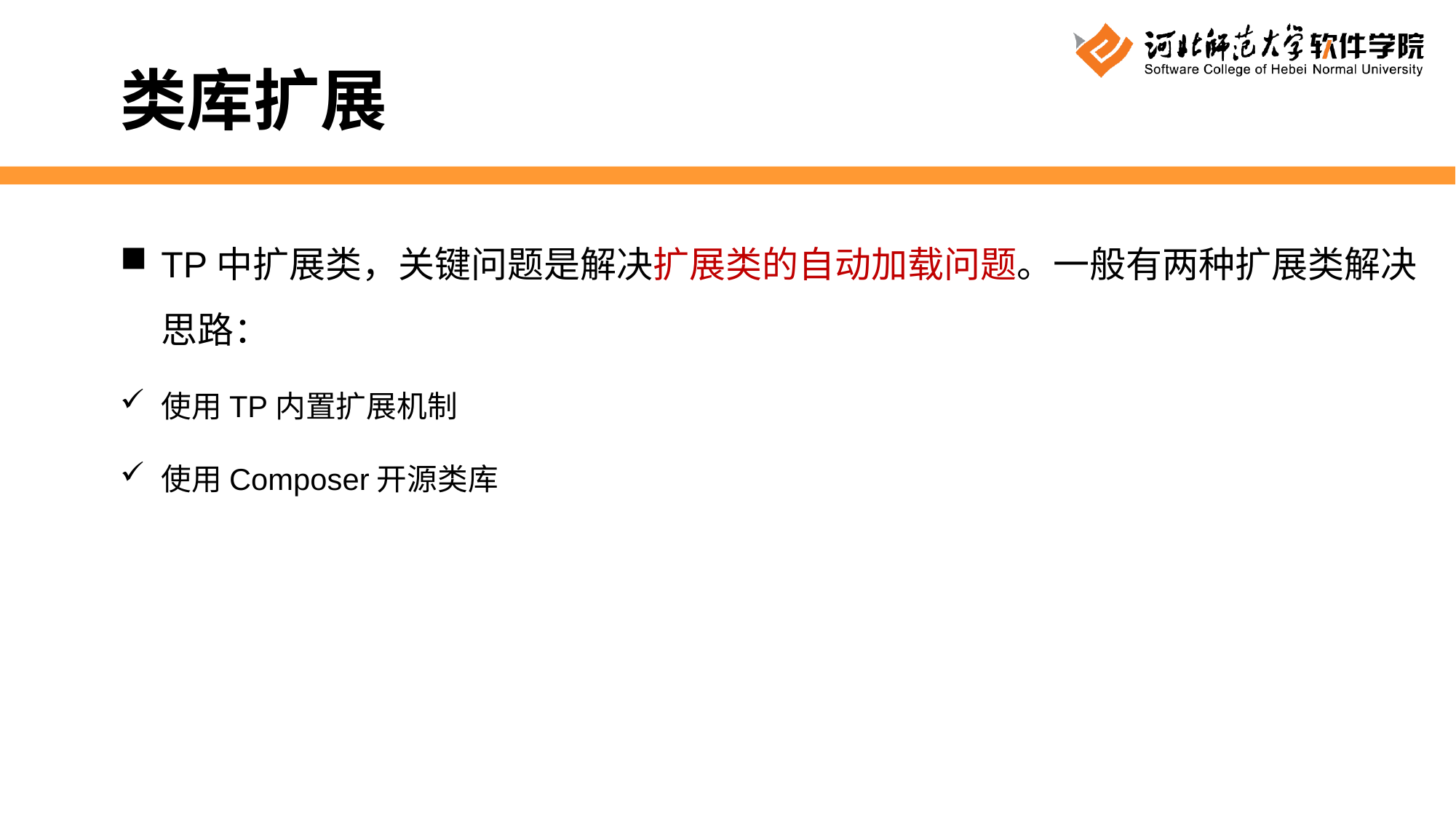

类库扩展
TP中扩展类，关键问题是解决扩展类的自动加载问题。一般有两种扩展类解决思路：
使用TP内置扩展机制
使用Composer开源类库